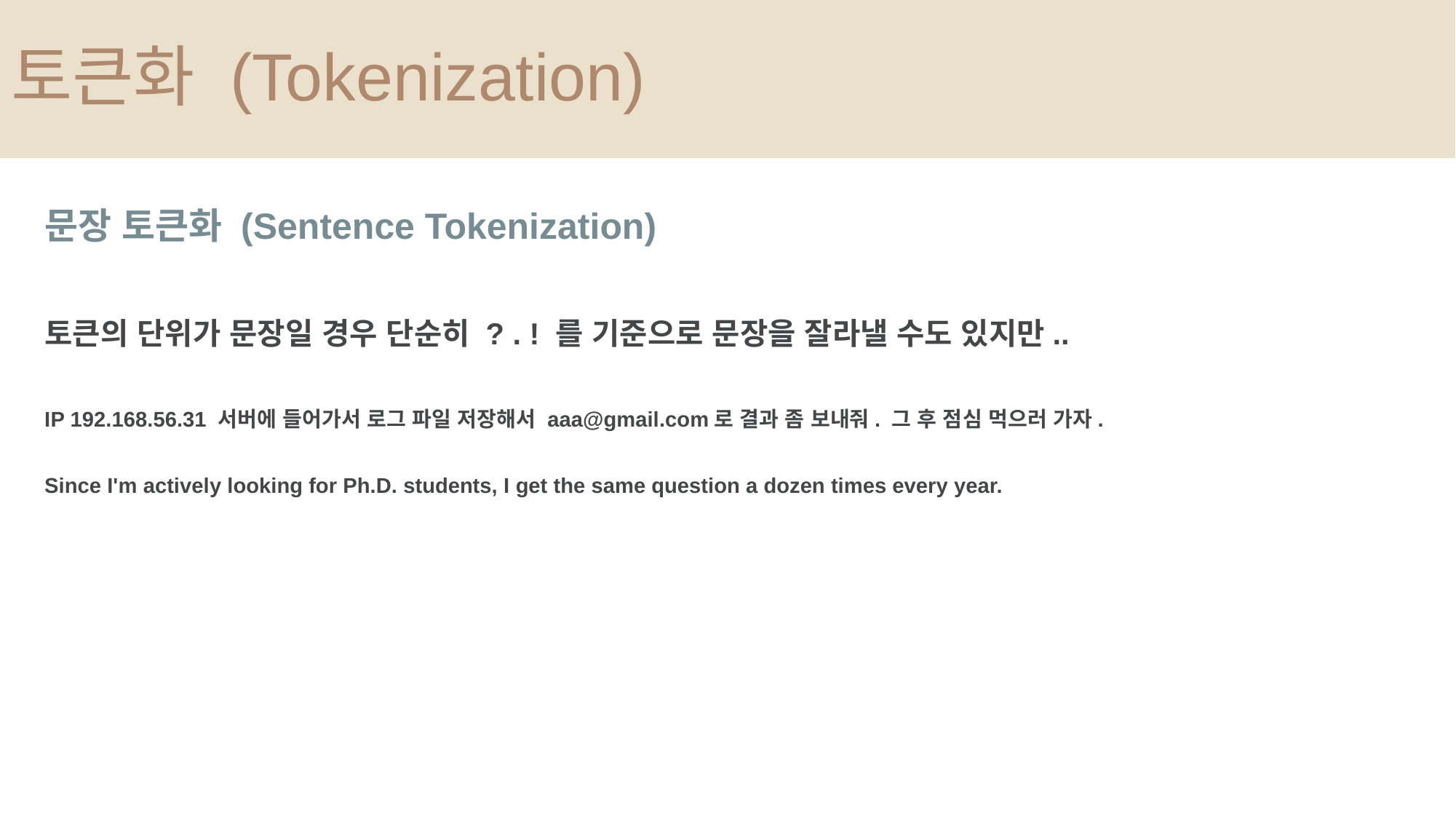

# 토큰화 (Tokenization)
문장 토큰화 (Sentence Tokenization)
토큰의 단위가 문장일 경우 단순히 ? . ! 를 기준으로 문장을 잘라낼 수도 있지만..
IP 192.168.56.31 서버에 들어가서 로그 파일 저장해서 aaa@gmail.com로 결과 좀 보내줘. 그 후 점심 먹으러 가자.
Since I'm actively looking for Ph.D. students, I get the same question a dozen times every year.